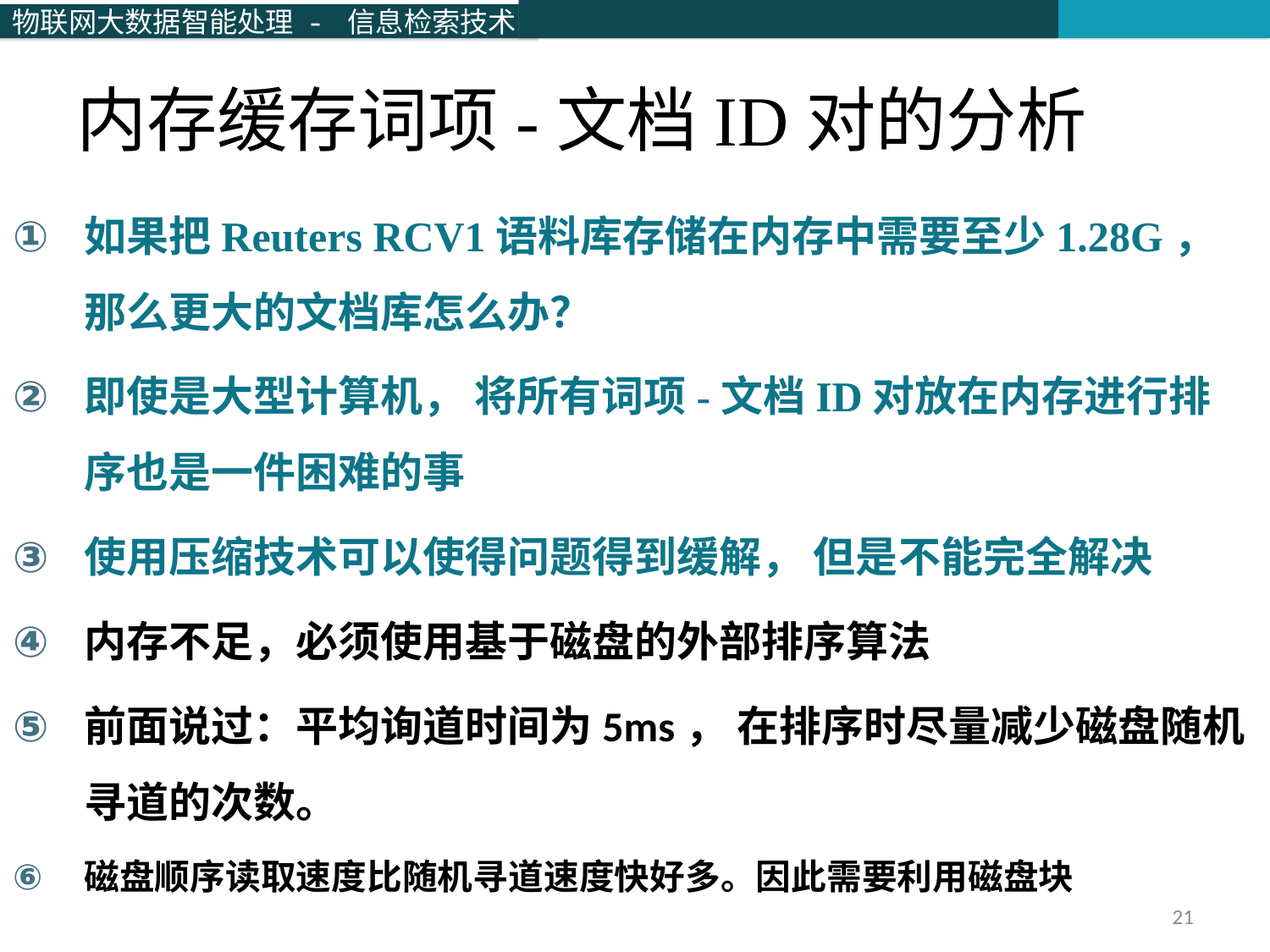

# 内存缓存词项-文档ID对的分析
如果把Reuters RCV1语料库存储在内存中需要至少1.28G，那么更大的文档库怎么办？
即使是大型计算机， 将所有词项-文档ID对放在内存进行排序也是一件困难的事
使用压缩技术可以使得问题得到缓解， 但是不能完全解决
内存不足，必须使用基于磁盘的外部排序算法
前面说过：平均询道时间为5ms， 在排序时尽量减少磁盘随机寻道的次数。
磁盘顺序读取速度比随机寻道速度快好多。因此需要利用磁盘块

21